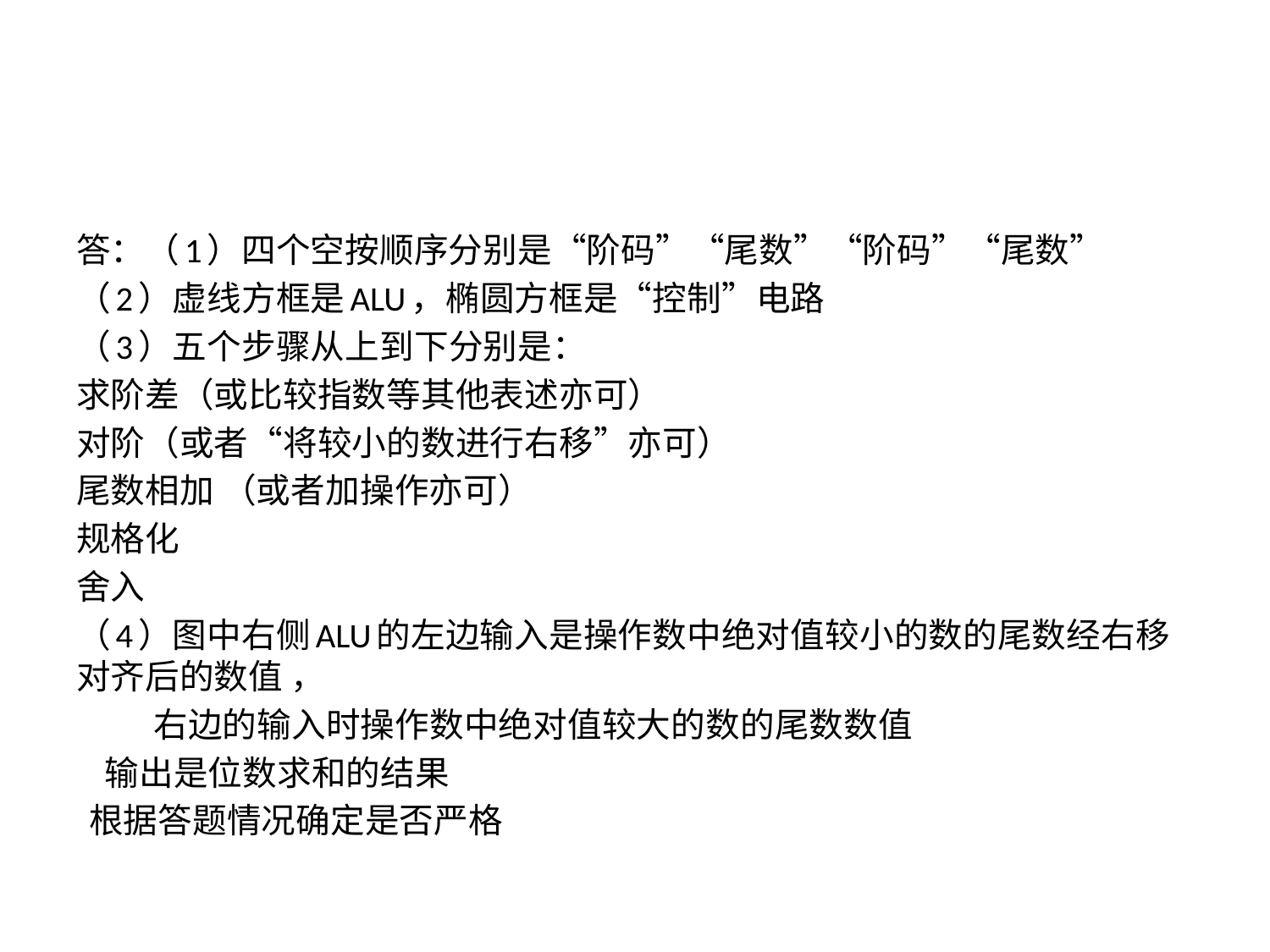

#
答：（1）四个空按顺序分别是“阶码”“尾数”“阶码”“尾数”
（2）虚线方框是ALU，椭圆方框是“控制”电路
（3）五个步骤从上到下分别是：
求阶差（或比较指数等其他表述亦可）
对阶（或者“将较小的数进行右移”亦可）
尾数相加 （或者加操作亦可）
规格化
舍入
（4）图中右侧ALU的左边输入是操作数中绝对值较小的数的尾数经右移对齐后的数值 ，
	右边的输入时操作数中绝对值较大的数的尾数数值
   输出是位数求和的结果
 根据答题情况确定是否严格